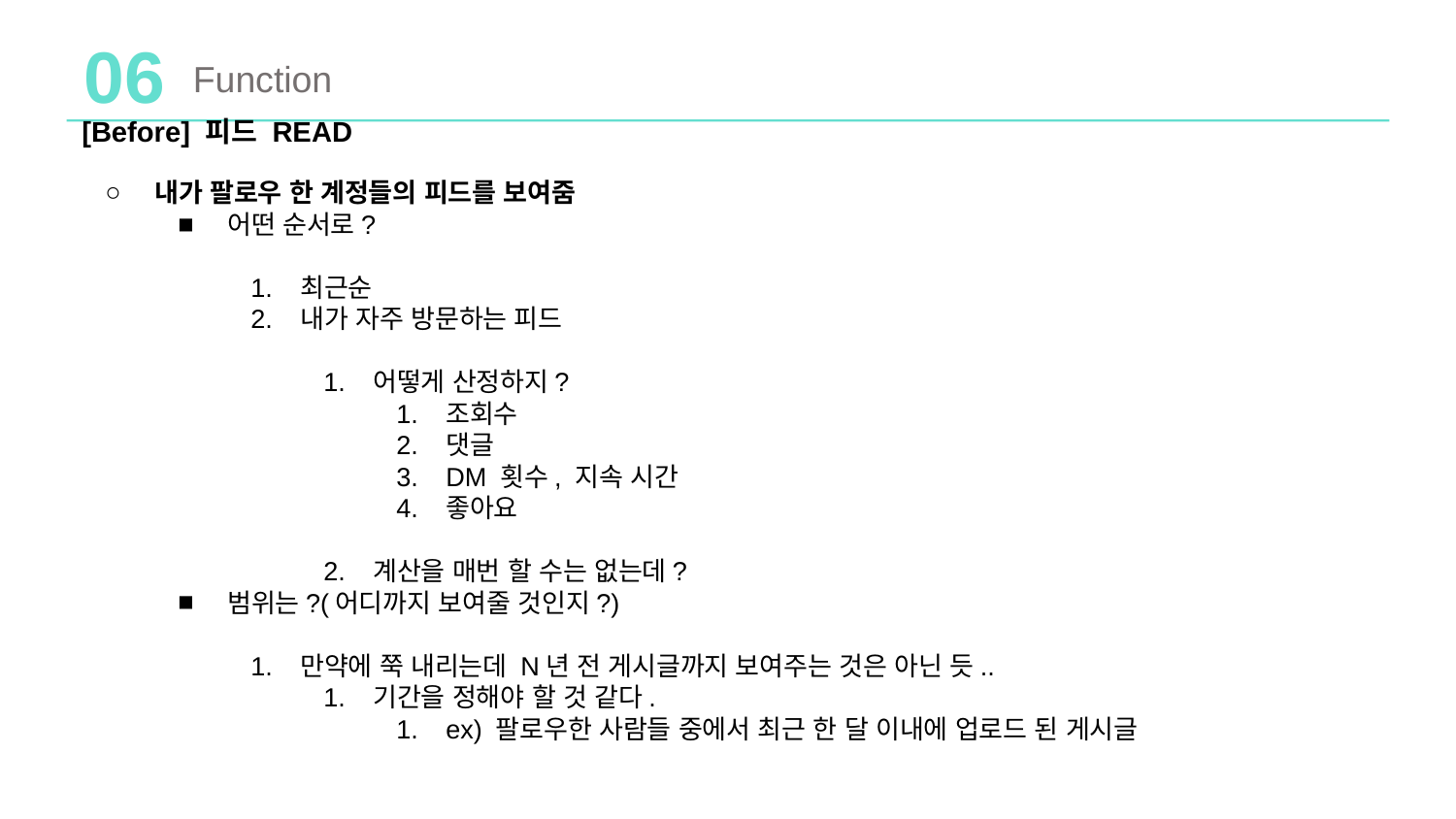

06
Function
[Before] 피드 READ
내가 팔로우 한 계정들의 피드를 보여줌
어떤 순서로?
최근순
내가 자주 방문하는 피드

어떻게 산정하지?
조회수
댓글
DM 횟수, 지속 시간
좋아요

계산을 매번 할 수는 없는데?
범위는?(어디까지 보여줄 것인지?)
만약에 쭉 내리는데 N년 전 게시글까지 보여주는 것은 아닌 듯..
기간을 정해야 할 것 같다.
ex) 팔로우한 사람들 중에서 최근 한 달 이내에 업로드 된 게시글